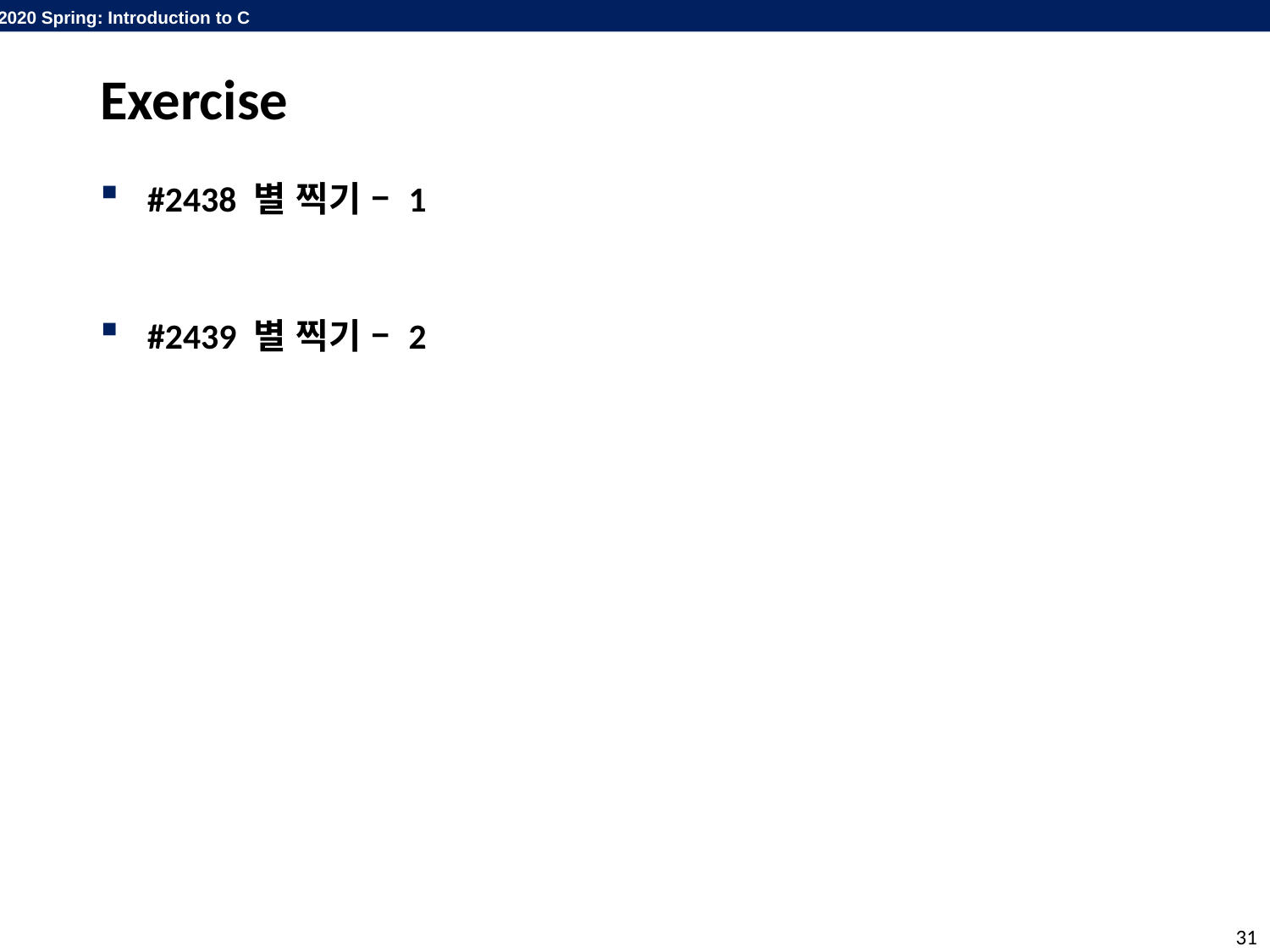

# Exercise
#2438 별 찍기 – 1

#2439 별 찍기 – 2

31